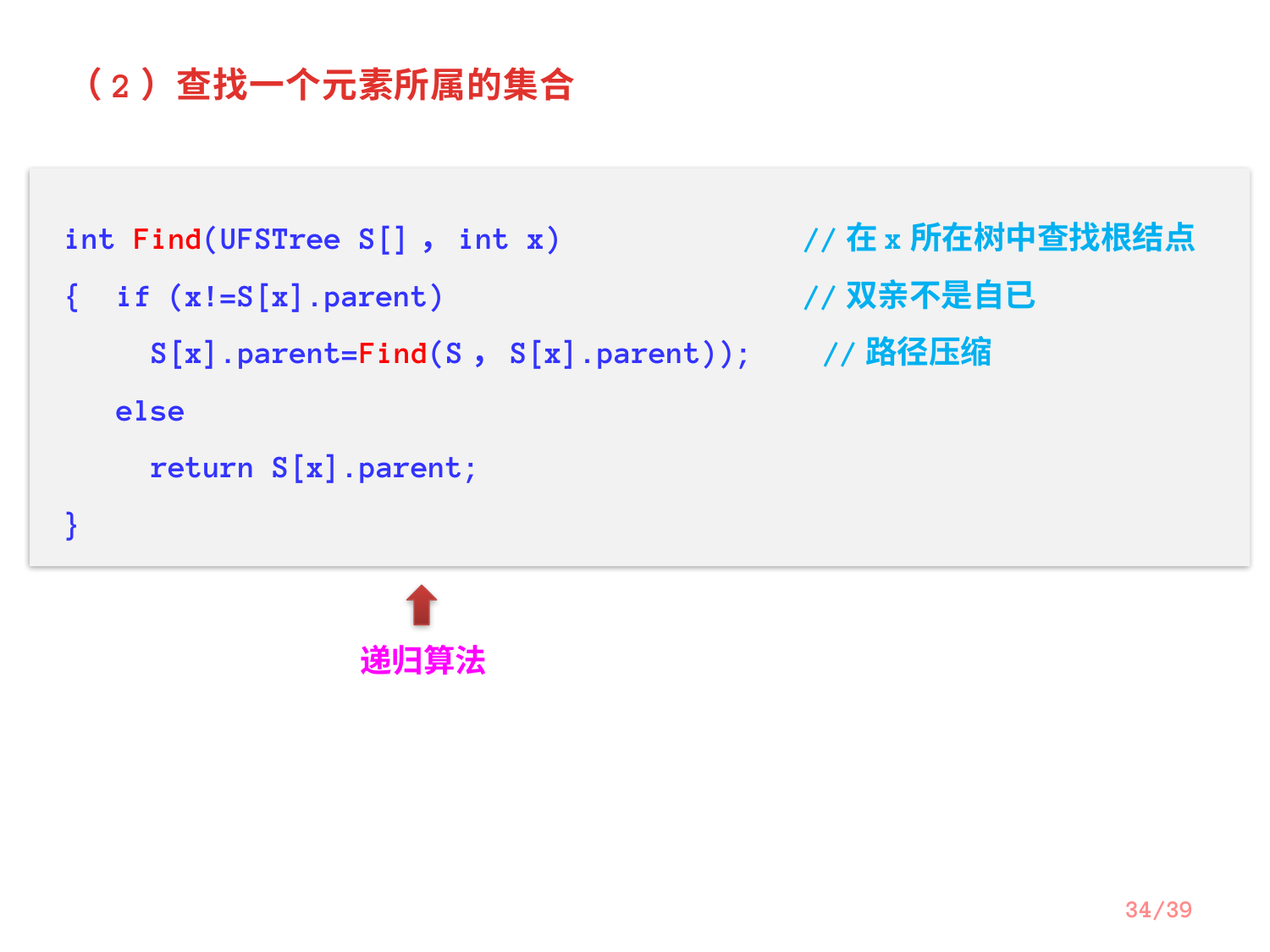

（2）查找一个元素所属的集合
int Find(UFSTree S[]，int x)      	      //在x所在树中查找根结点
{  if (x!=S[x].parent)		      //双亲不是自已
     S[x].parent=Find(S，S[x].parent));    //路径压缩
   else
     return S[x].parent;
}

递归算法
34/39